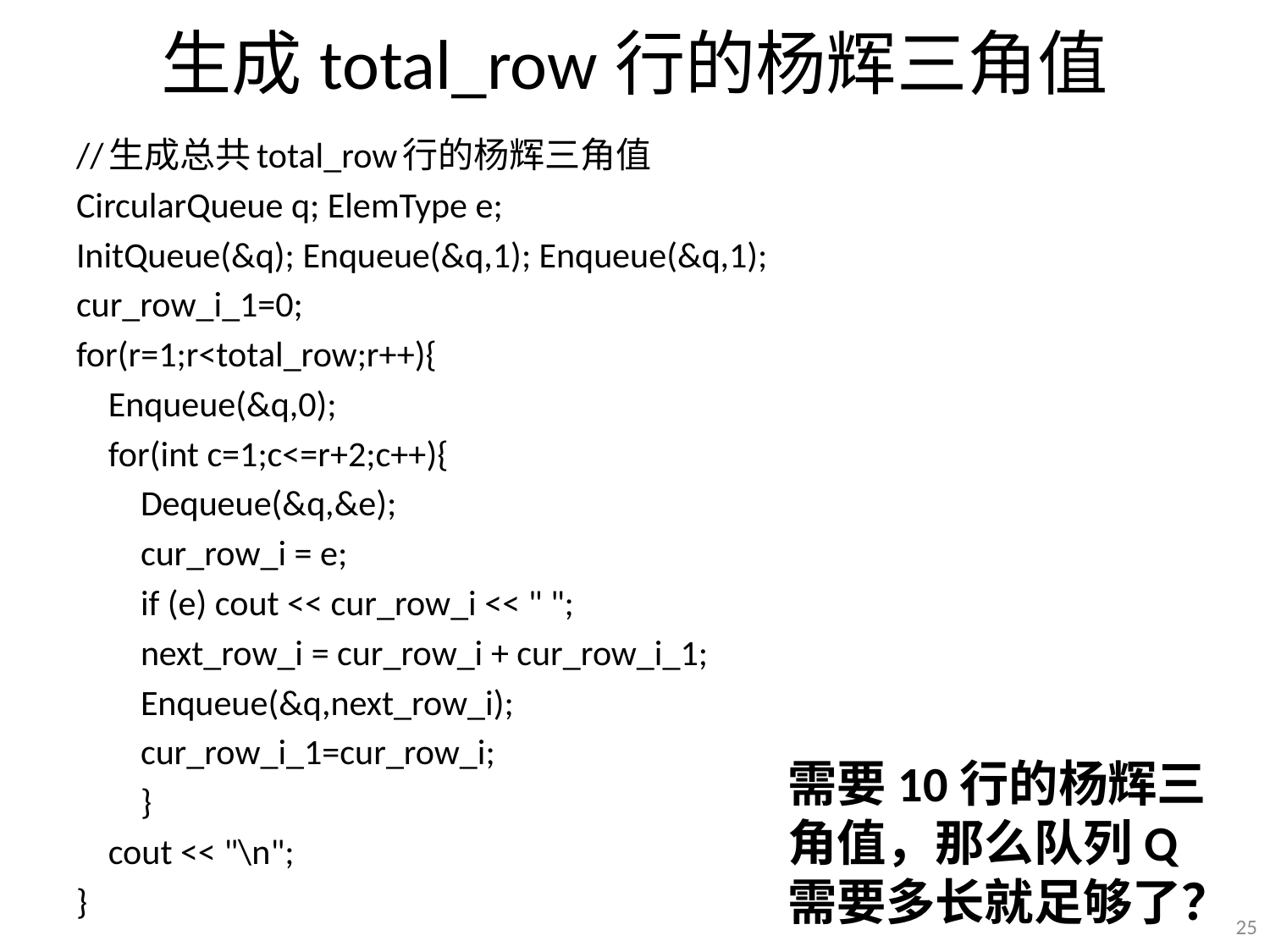

# 生成total_row行的杨辉三角值
//生成总共total_row行的杨辉三角值
CircularQueue q; ElemType e;
InitQueue(&q); Enqueue(&q,1); Enqueue(&q,1);
cur_row_i_1=0;
for(r=1;r<total_row;r++){
    Enqueue(&q,0);
    for(int c=1;c<=r+2;c++){
        Dequeue(&q,&e);
        cur_row_i = e;
        if (e) cout << cur_row_i << " ";
        next_row_i = cur_row_i + cur_row_i_1;
        Enqueue(&q,next_row_i);
        cur_row_i_1=cur_row_i;
        }
    cout << "\n";
}
需要10行的杨辉三角值，那么队列Q需要多长就足够了？
25